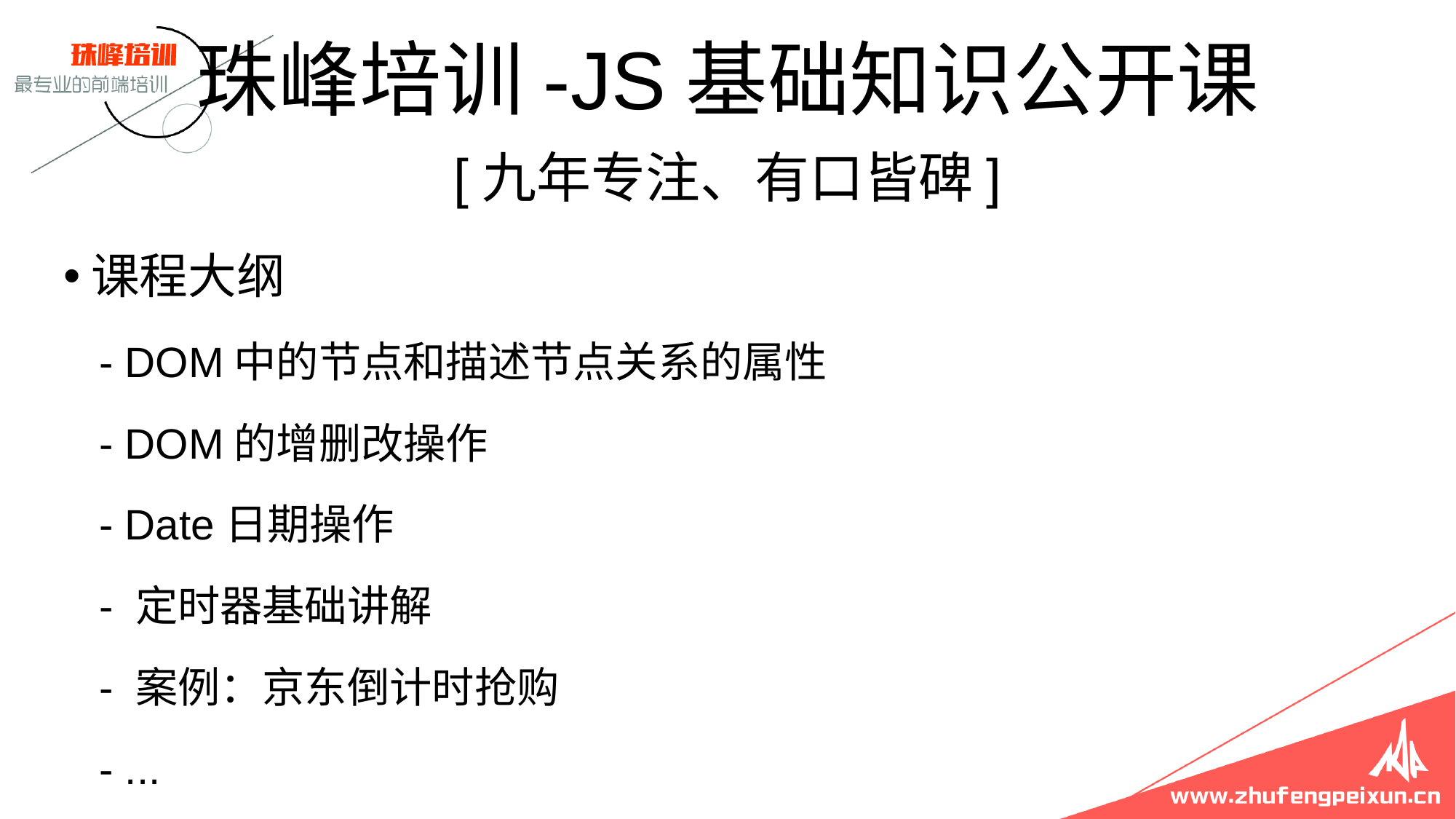

# 珠峰培训-JS基础知识公开课
[九年专注、有口皆碑]

课程大纲
   - DOM中的节点和描述节点关系的属性
   - DOM的增删改操作
   - Date日期操作
   - 定时器基础讲解
   - 案例：京东倒计时抢购
   - ...